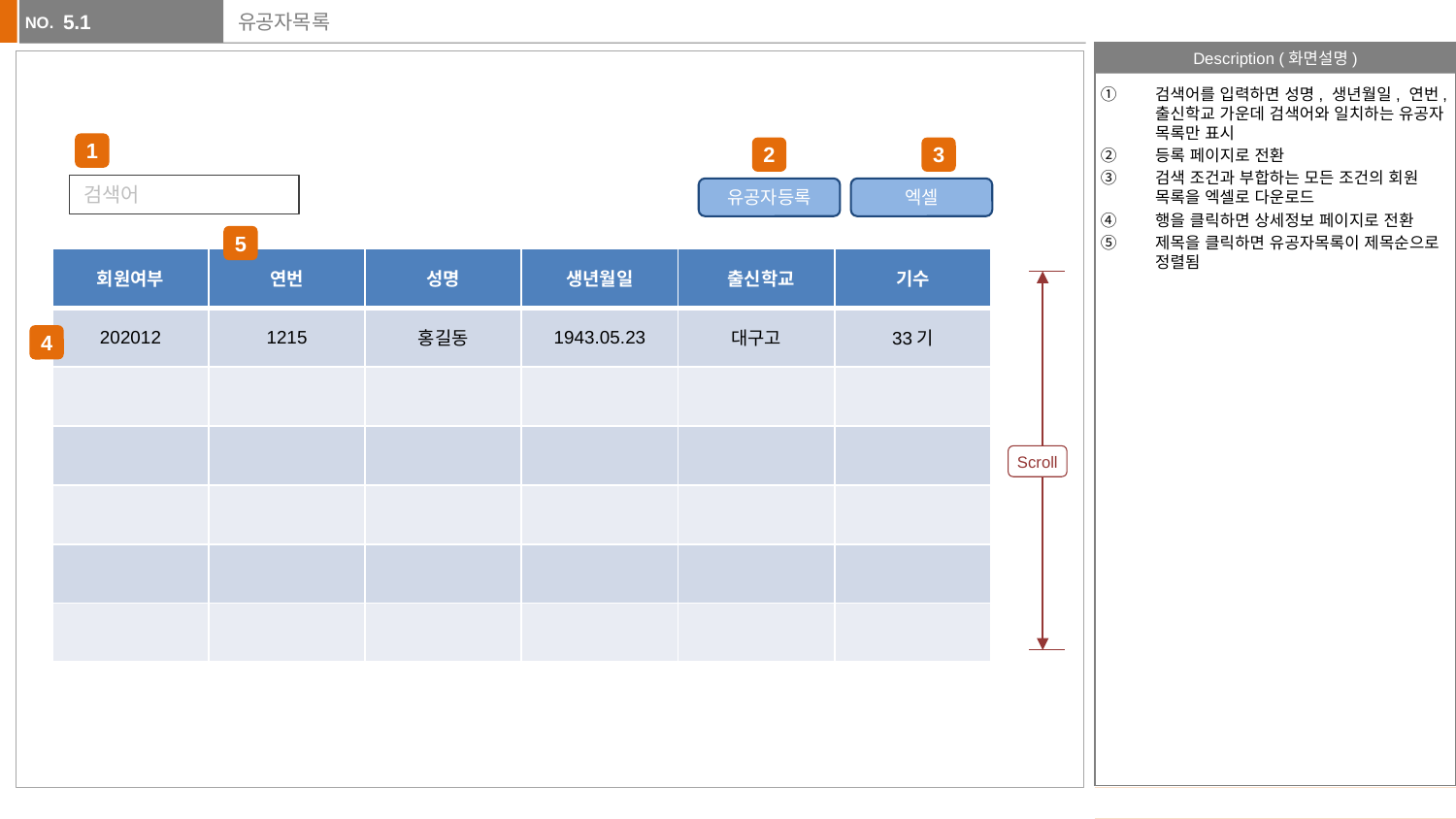

5.1
# 유공자목록

검색어를 입력하면 성명, 생년월일, 연번, 출신학교 가운데 검색어와 일치하는 유공자 목록만 표시
등록 페이지로 전환
검색 조건과 부합하는 모든 조건의 회원 목록을 엑셀로 다운로드
행을 클릭하면 상세정보 페이지로 전환
제목을 클릭하면 유공자목록이 제목순으로 정렬됨
1
2
3
검색어
유공자등록
엑셀
5
| 회원여부 | 연번 | 성명 | 생년월일 | 출신학교 | 기수 |
| --- | --- | --- | --- | --- | --- |
| 202012 | 1215 | 홍길동 | 1943.05.23 | 대구고 | 33기 |
|  |  |  |  |  |  |
|  |  |  |  |  |  |
|  |  |  |  |  |  |
|  |  |  |  |  |  |
|  |  |  |  |  |  |
4
Scroll
공지사항